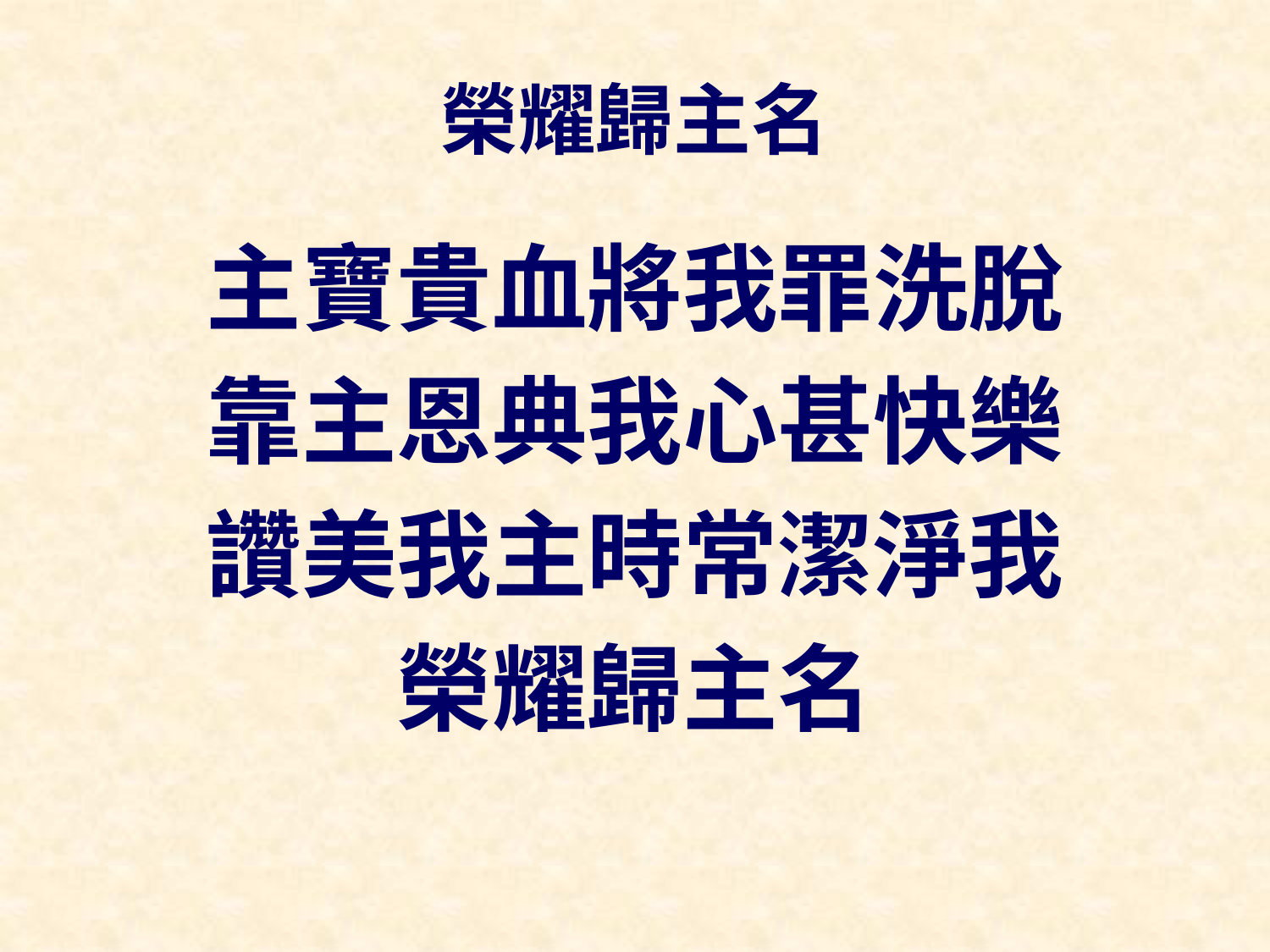

# 榮耀歸主名
主寶貴血將我罪洗脫
靠主恩典我心甚快樂
讚美我主時常潔淨我
榮耀歸主名